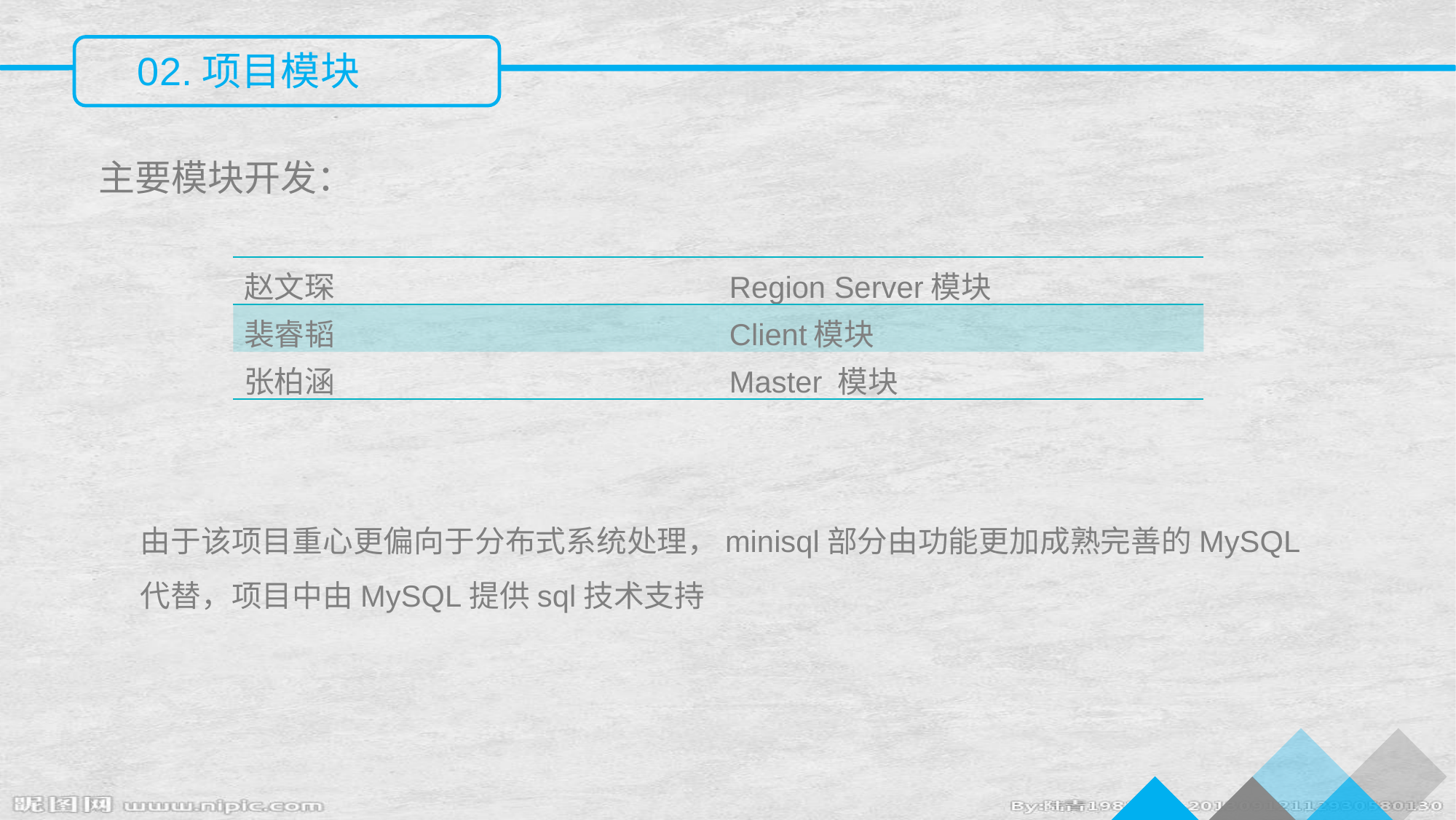

02.项目模块
主要模块开发：

| 赵文琛 | Region Server模块 |
| --- | --- |
| 裴睿韬 | Client模块 |
| 张柏涵 | Master 模块 |
由于该项目重心更偏向于分布式系统处理，minisql部分由功能更加成熟完善的MySQL代替，项目中由MySQL提供sql技术支持